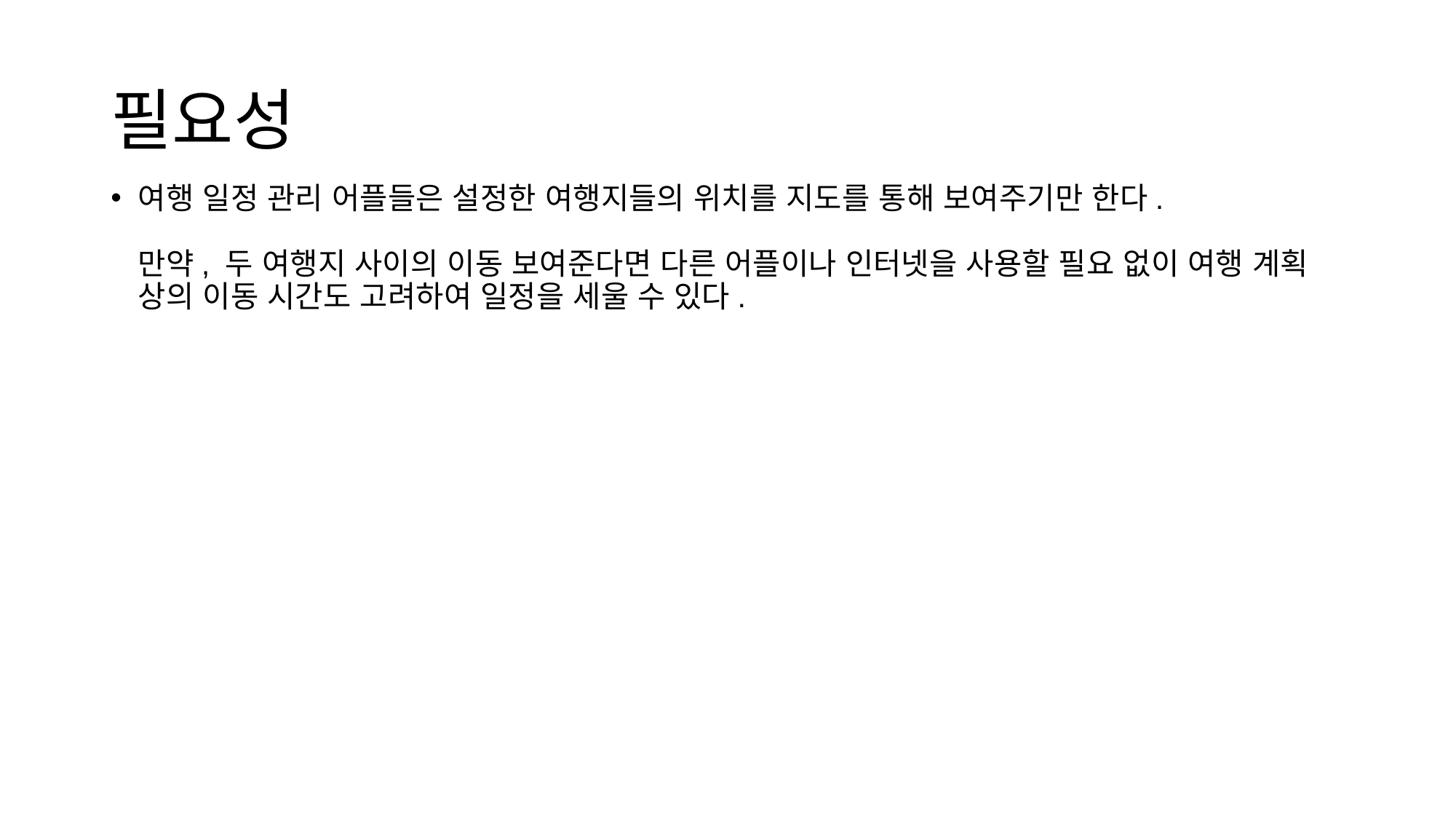

# 필요성
여행 일정 관리 어플들은 설정한 여행지들의 위치를 지도를 통해 보여주기만 한다.
만약, 두 여행지 사이의 이동 보여준다면 다른 어플이나 인터넷을 사용할 필요 없이 여행 계획 상의 이동 시간도 고려하여 일정을 세울 수 있다.